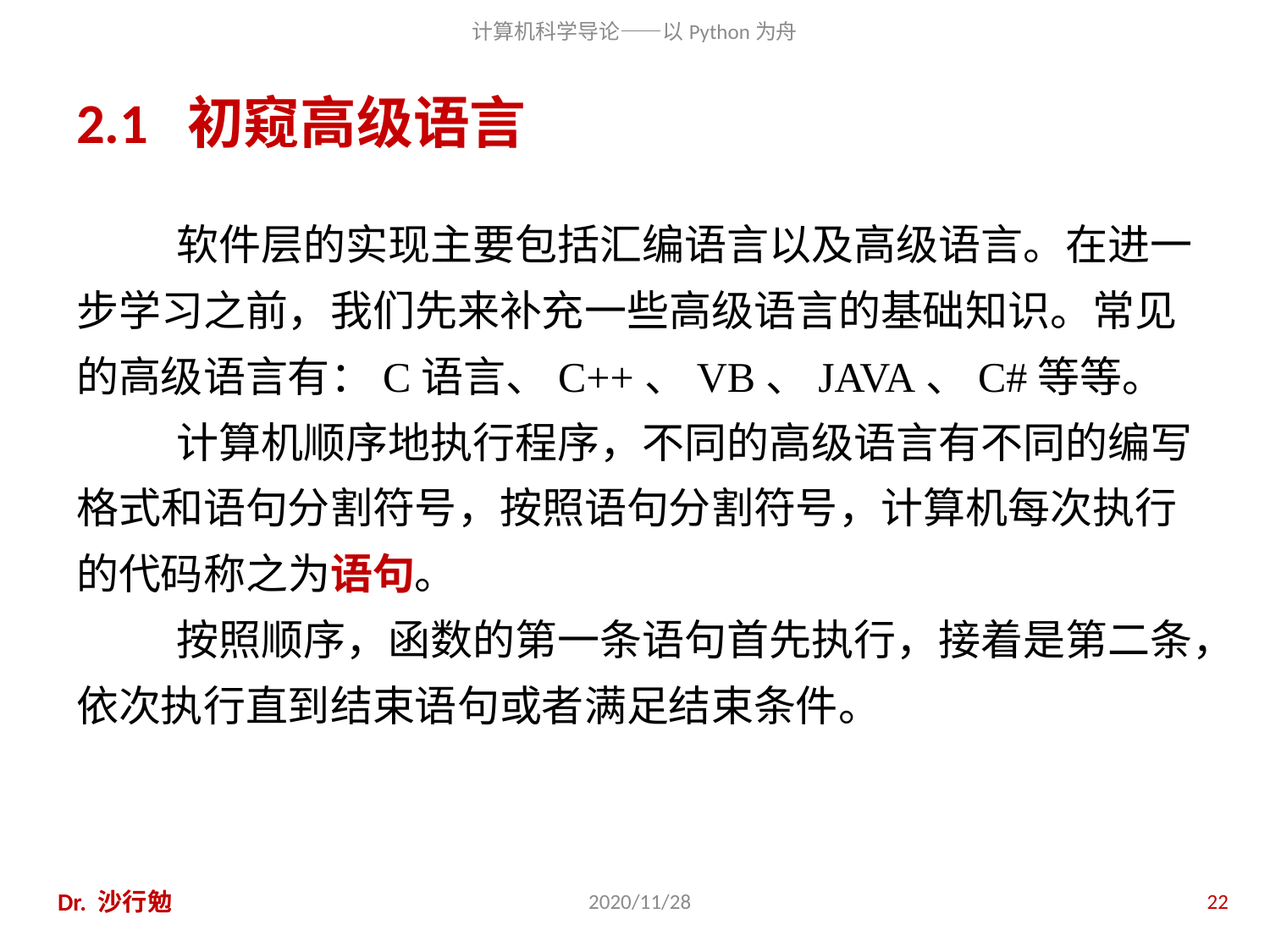

# 2.1  初窥高级语言
软件层的实现主要包括汇编语言以及高级语言。在进一步学习之前，我们先来补充一些高级语言的基础知识。常见的高级语言有：C语言、C++、VB、JAVA、C#等等。
计算机顺序地执行程序，不同的高级语言有不同的编写格式和语句分割符号，按照语句分割符号，计算机每次执行的代码称之为语句。
按照顺序，函数的第一条语句首先执行，接着是第二条，依次执行直到结束语句或者满足结束条件。

Dr. 沙行勉
2020/11/28
22